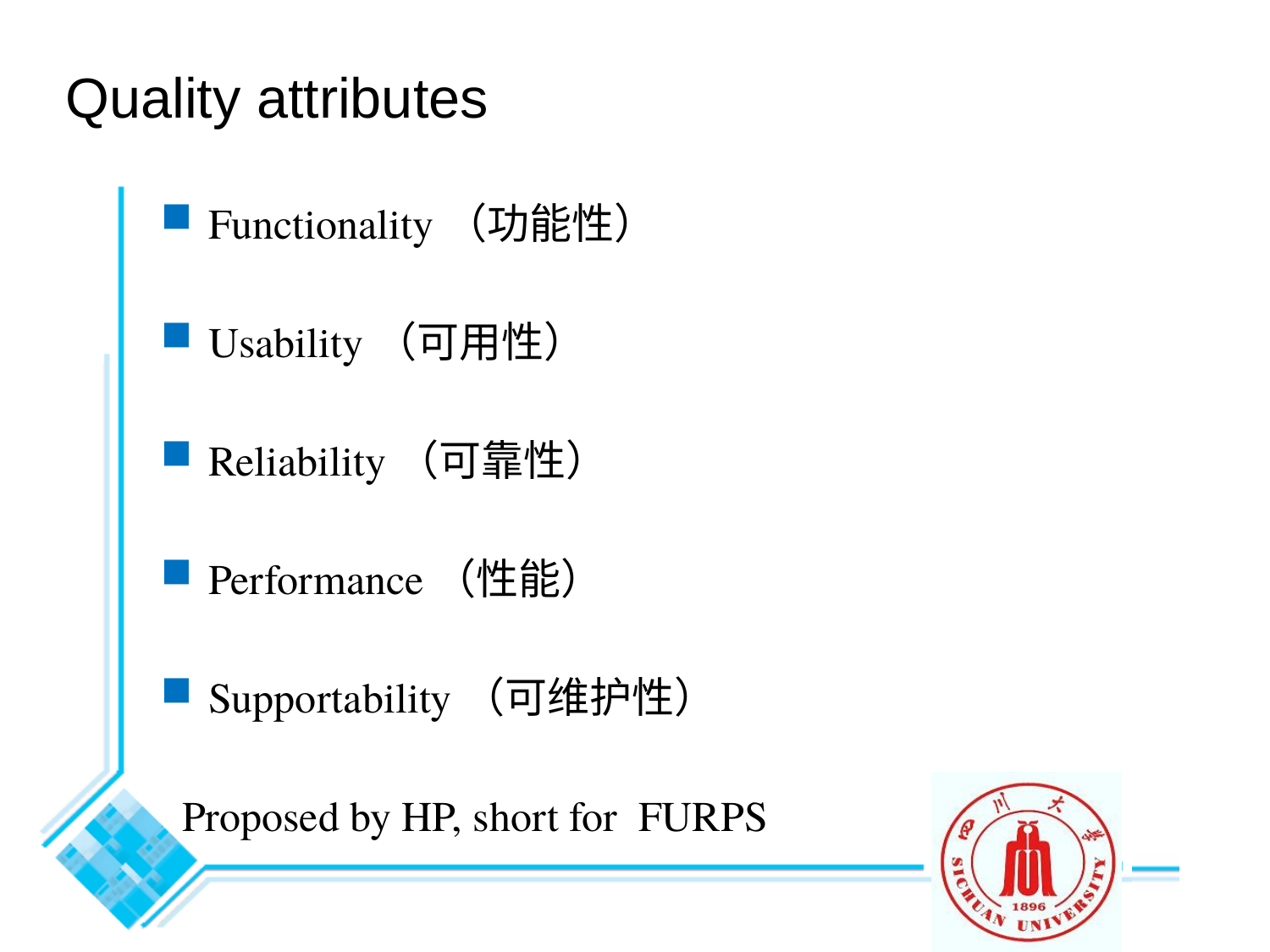

# Quality attributes
Functionality（功能性）

Usability（可用性）

Reliability（可靠性）

Performance（性能）

Supportability（可维护性）

  Proposed by HP, short for  FURPS